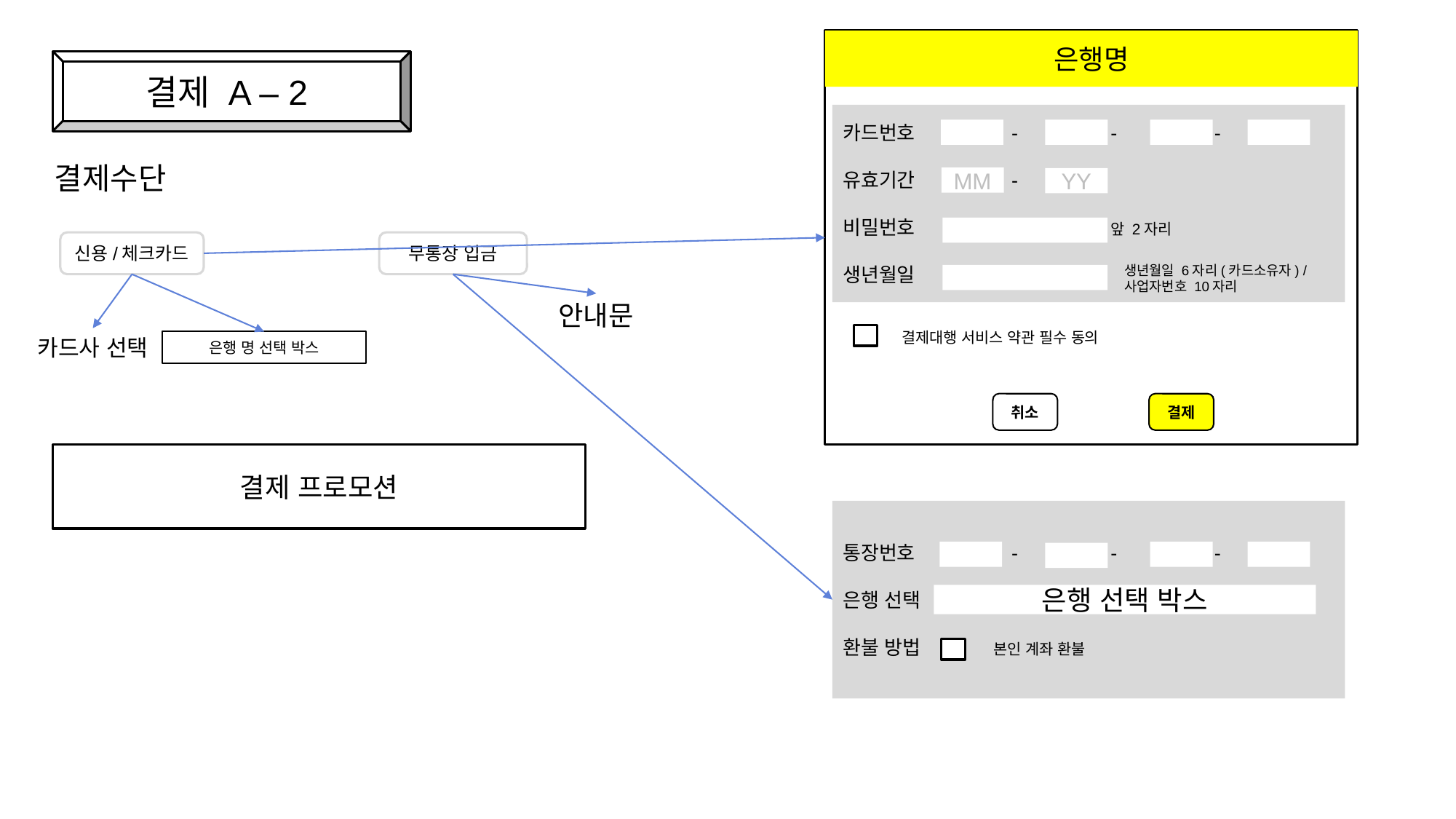

은행명
결제 A – 2
결제 금액
카드번호	          -	         -	        -

유효기간	          -

비밀번호		         앞 2자리

생년월일

결제수단
MM
YY

무통장 입금
신용/체크카드
생년월일 6자리(카드소유자) /
사업자번호 10자리

안내문
결제대행 서비스 약관 필수 동의

카드사 선택
은행 명 선택 박스
취소
결제
결제 프로모션
통장번호	          -	         -	        -

은행 선택

환불 방법

은행 선택 박스
본인 계좌 환불